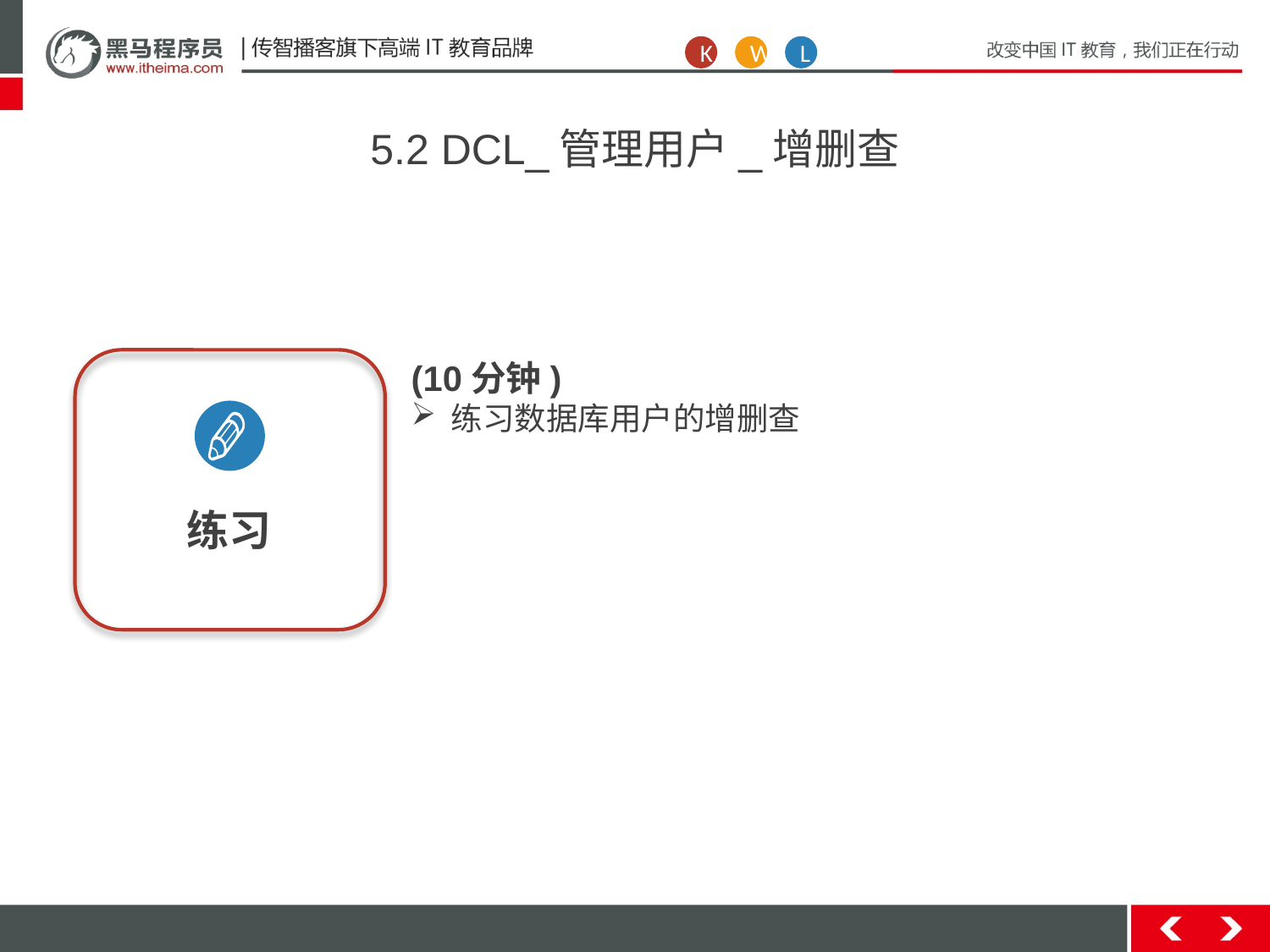

K
W
L
5.2 DCL_管理用户_增删查

练习
(10分钟)
练习数据库用户的增删查